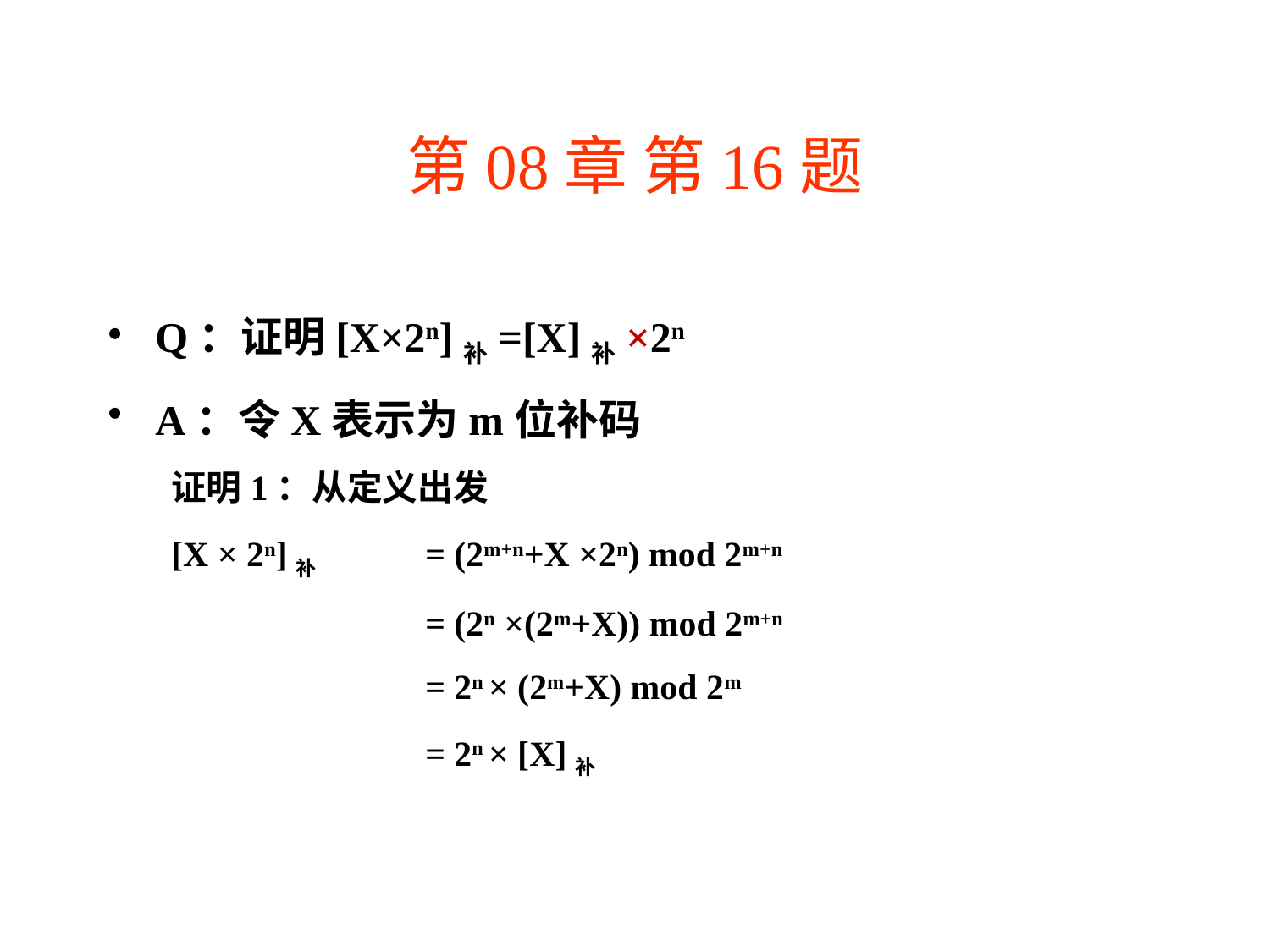

# 第08章 第16题
Q：证明[X×2n]补=[X]补×2n
A：令X表示为m位补码
证明1：从定义出发
[X × 2n]补 	= (2m+n+X ×2n) mod 2m+n
                   	= (2n ×(2m+X)) mod 2m+n
	           	= 2n × (2m+X) mod 2m
	         	= 2n × [X]补